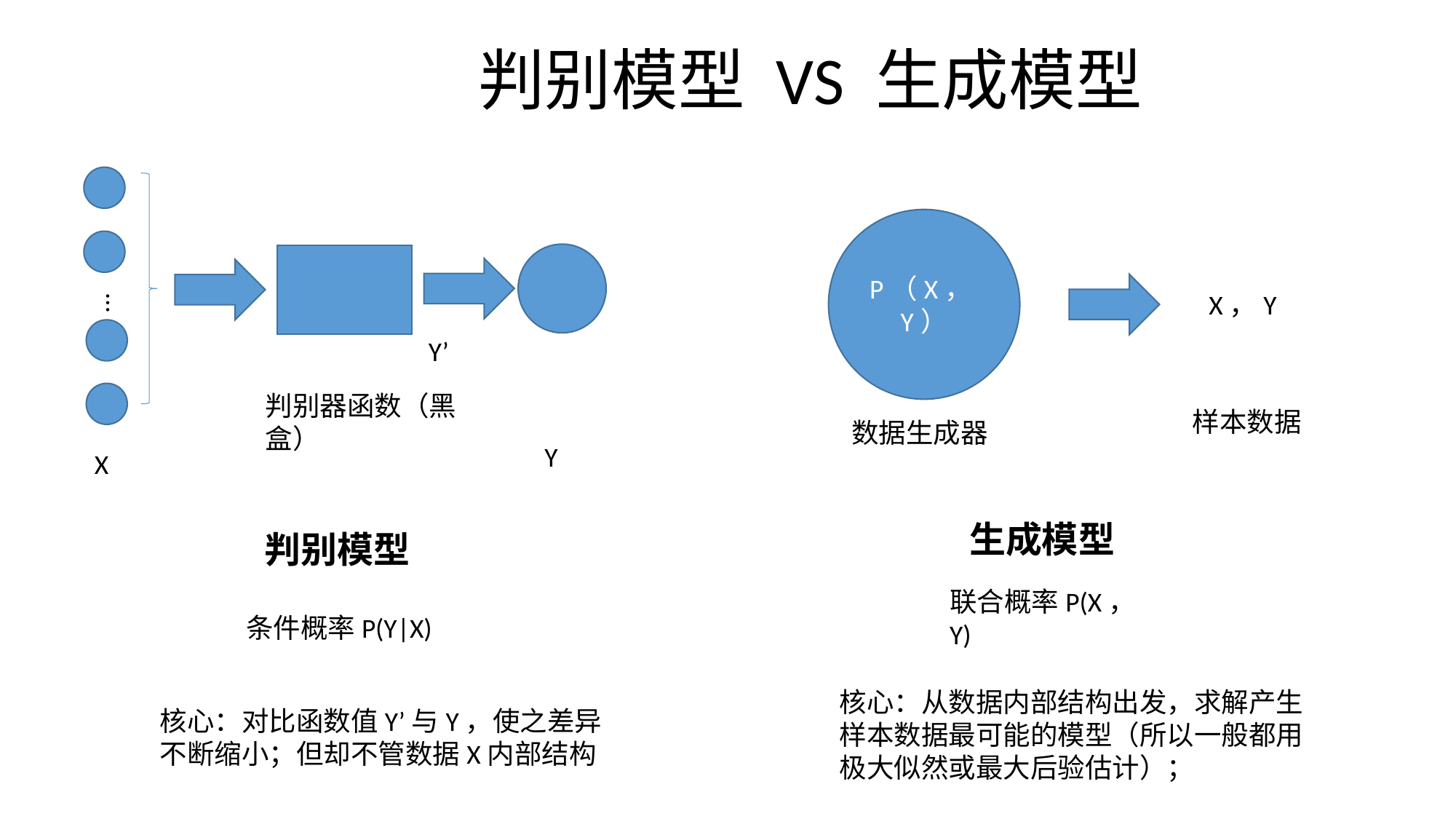

# 判别模型 VS 生成模型

…

判别器函数（黑盒）

Y
X
P（X，Y）

X，Y
样本数据
数据生成器
Y’
生成模型
判别模型
联合概率P(X，Y)
条件概率P(Y|X)
核心：从数据内部结构出发，求解产生样本数据最可能的模型（所以一般都用极大似然或最大后验估计）；
核心：对比函数值Y’与Y，使之差异不断缩小；但却不管数据X内部结构